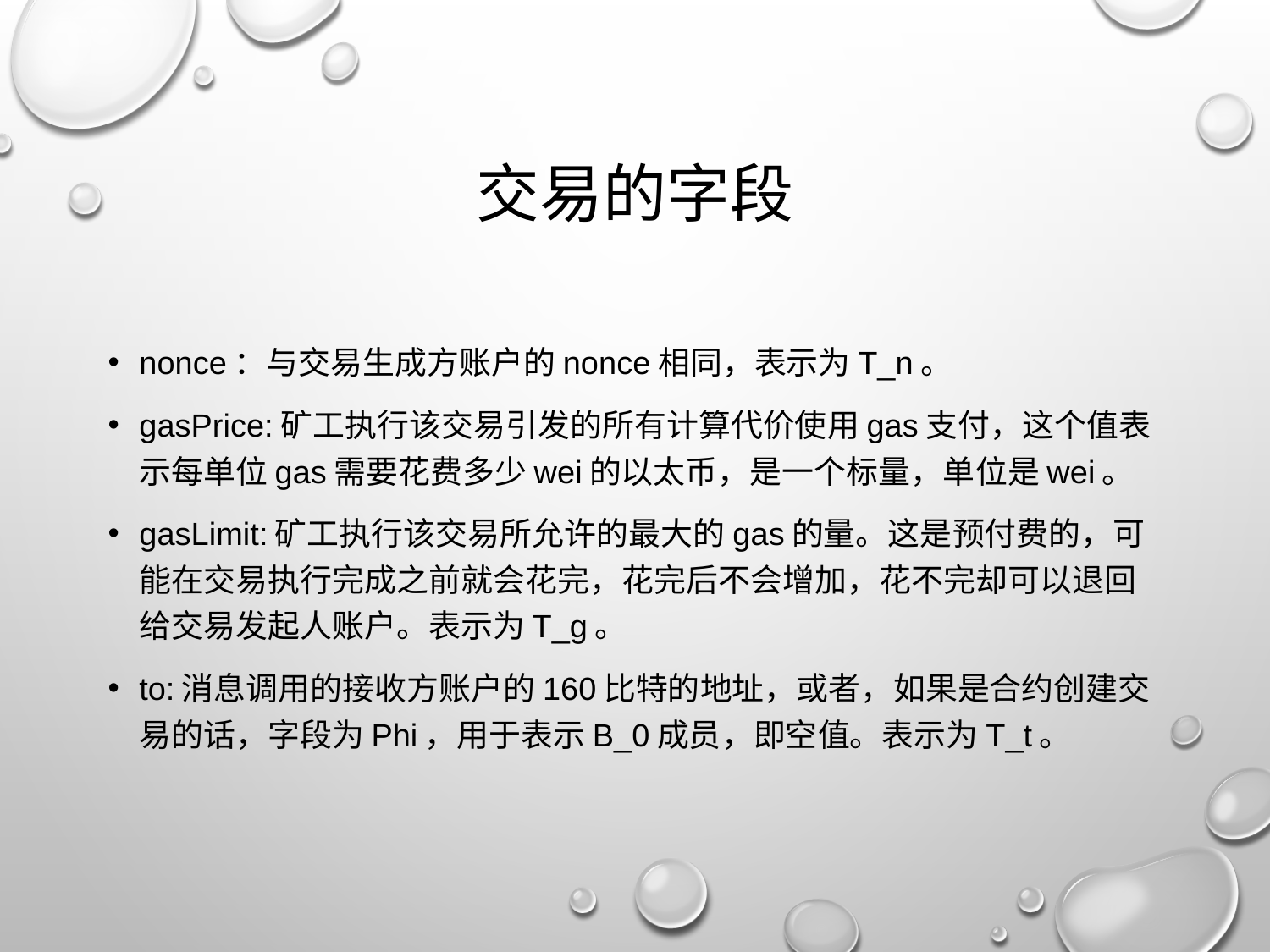

# 交易的字段
nonce：与交易生成方账户的nonce相同，表示为T_n。
gasPrice:矿工执行该交易引发的所有计算代价使用gas支付，这个值表示每单位gas需要花费多少wei的以太币，是一个标量，单位是wei。
gasLimit:矿工执行该交易所允许的最大的gas的量。这是预付费的，可能在交易执行完成之前就会花完，花完后不会增加，花不完却可以退回给交易发起人账户。表示为T_g。
to:消息调用的接收方账户的160比特的地址，或者，如果是合约创建交易的话，字段为Phi，用于表示B_0成员，即空值。表示为T_t。